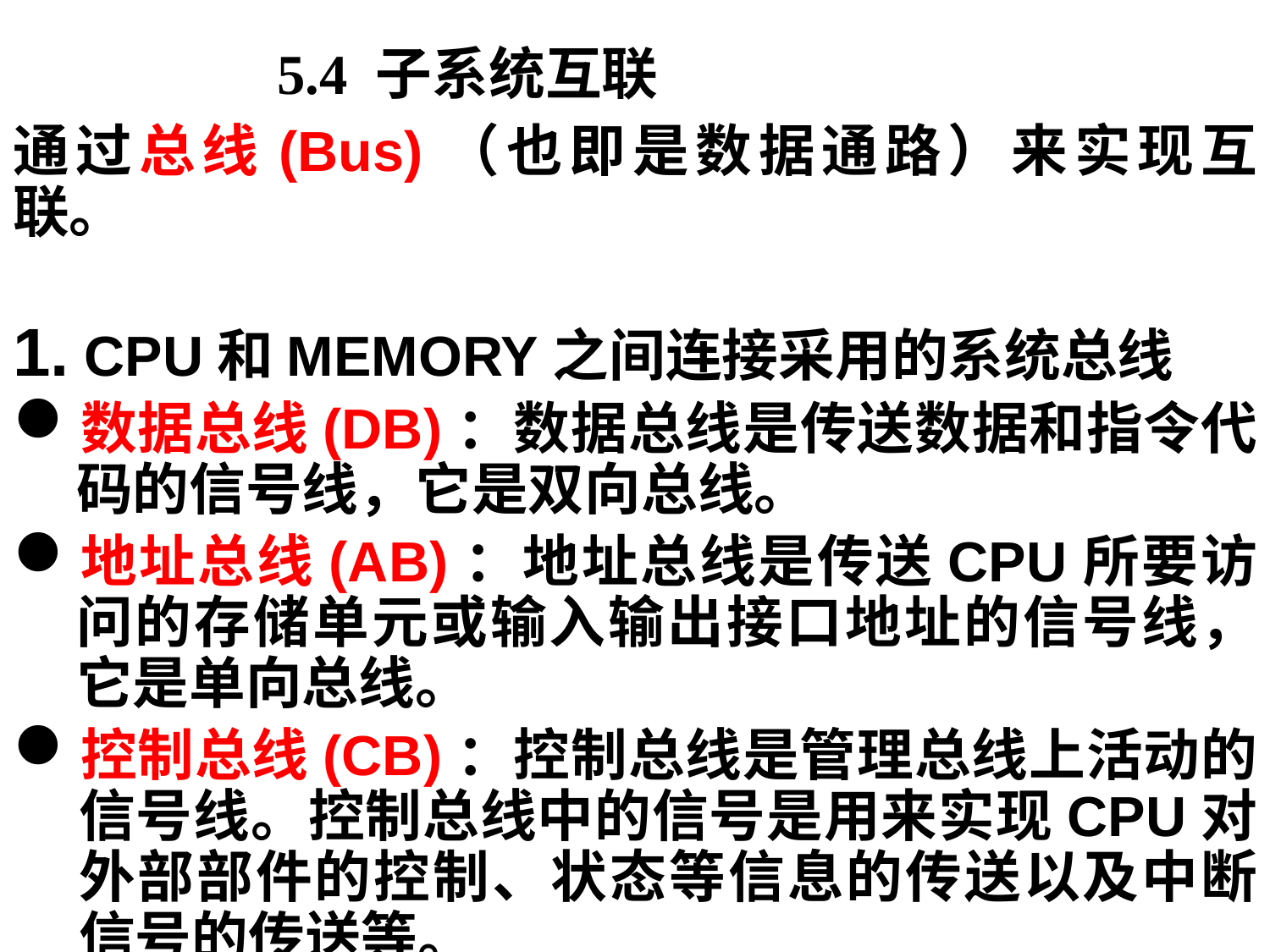

# 5.4 子系统互联
通过总线(Bus)（也即是数据通路）来实现互联。

CPU和MEMORY之间连接采用的系统总线
数据总线(DB)：数据总线是传送数据和指令代码的信号线，它是双向总线。
地址总线(AB)：地址总线是传送CPU所要访问的存储单元或输入输出接口地址的信号线，它是单向总线。
控制总线(CB)：控制总线是管理总线上活动的信号线。控制总线中的信号是用来实现CPU对外部部件的控制、状态等信息的传送以及中断信号的传送等。